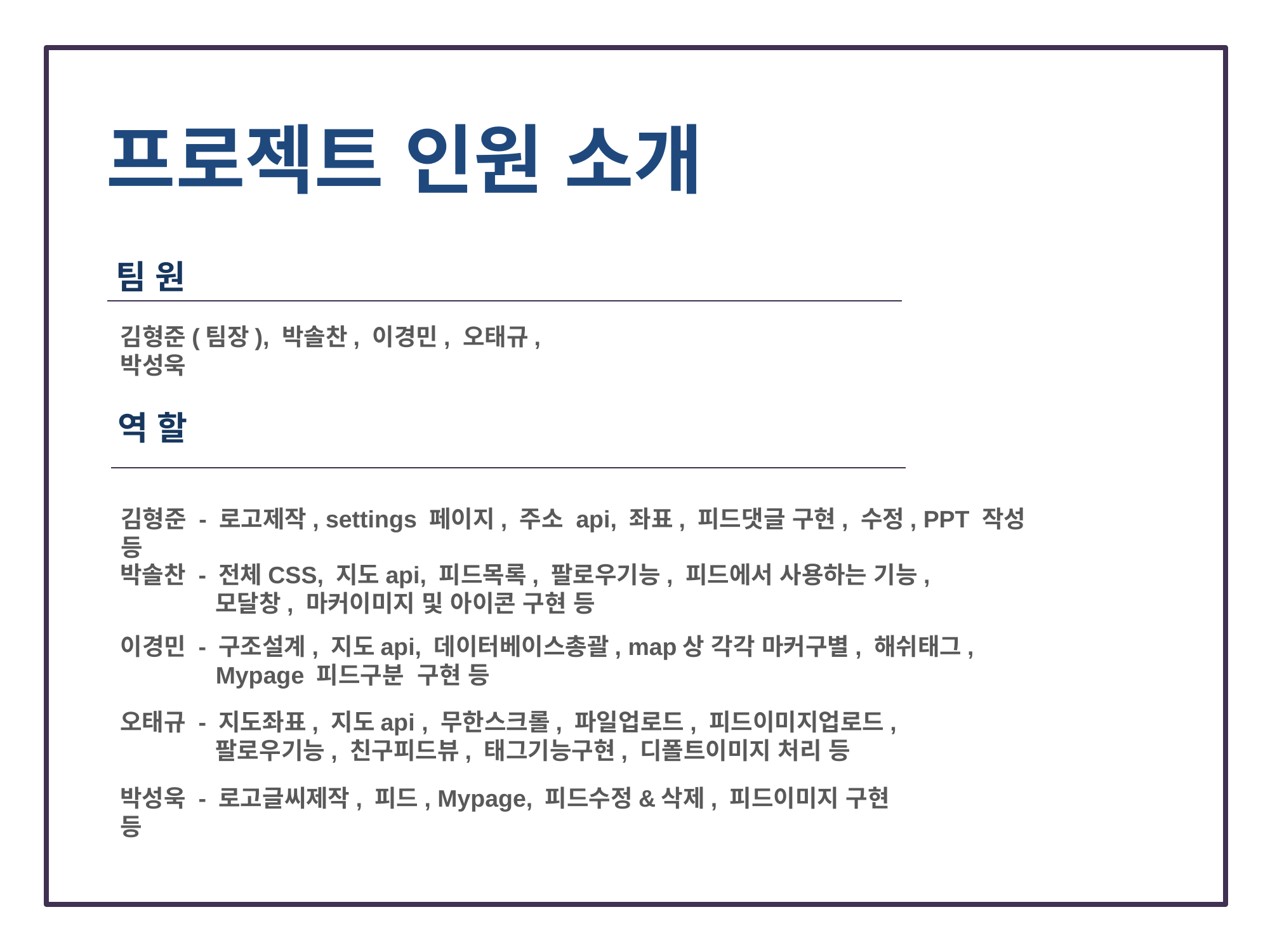

# 프로젝트 인원 소개
팀 원

김형준(팀장), 박솔찬, 이경민, 오태규, 박성욱
역 할

김형준 - 로고제작, settings 페이지, 주소 api, 좌표, 피드댓글 구현, 수정, PPT 작성 등
박솔찬 - 전체CSS, 지도api, 피드목록, 팔로우기능, 피드에서 사용하는 기능,
	모달창, 마커이미지 및 아이콘 구현 등
이경민 - 구조설계, 지도api, 데이터베이스총괄, map상 각각 마커구별, 해쉬태그,
	Mypage 피드구분  구현 등
오태규 - 지도좌표, 지도api , 무한스크롤, 파일업로드, 피드이미지업로드,
	팔로우기능, 친구피드뷰, 태그기능구현, 디폴트이미지 처리 등
박성욱 - 로고글씨제작, 피드, Mypage, 피드수정&삭제, 피드이미지 구현 등